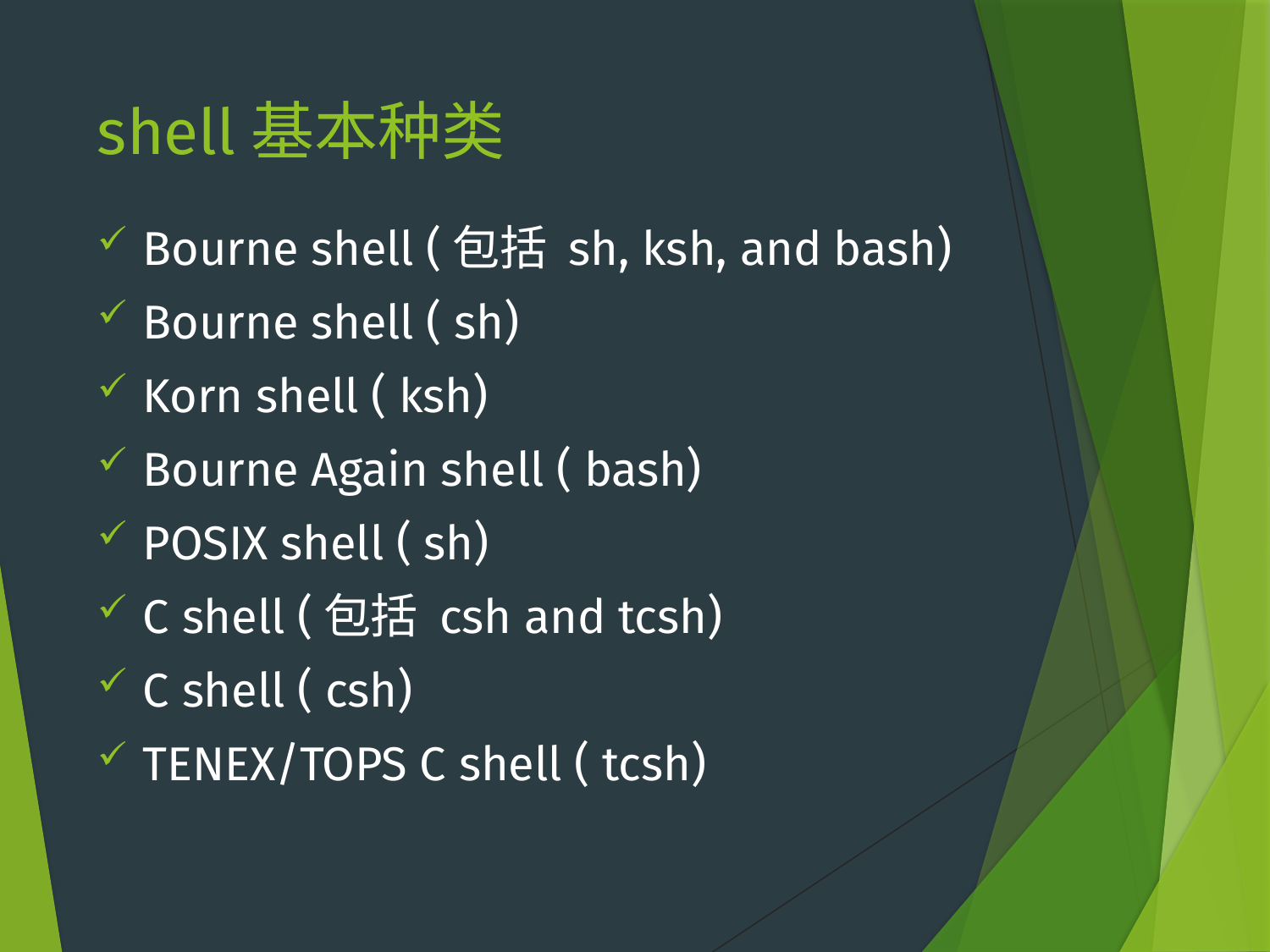

# shell基本种类
Bourne shell (包括 sh, ksh, and bash)
Bourne shell ( sh)
Korn shell ( ksh)
Bourne Again shell ( bash)
POSIX shell ( sh)
C shell (包括 csh and tcsh)
C shell ( csh)
TENEX/TOPS C shell ( tcsh)